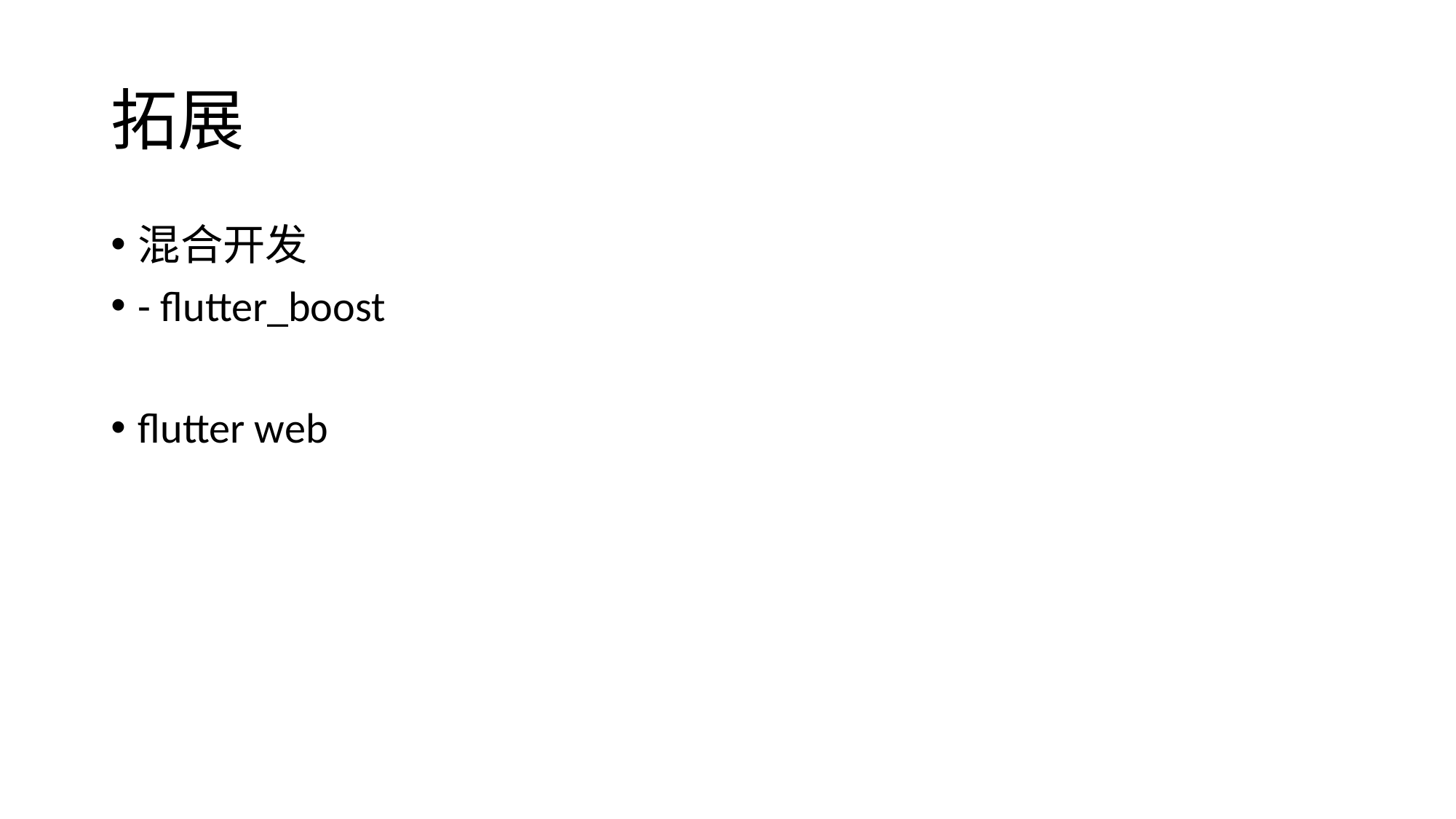

# 拓展
混合开发
- flutter_boost

flutter web